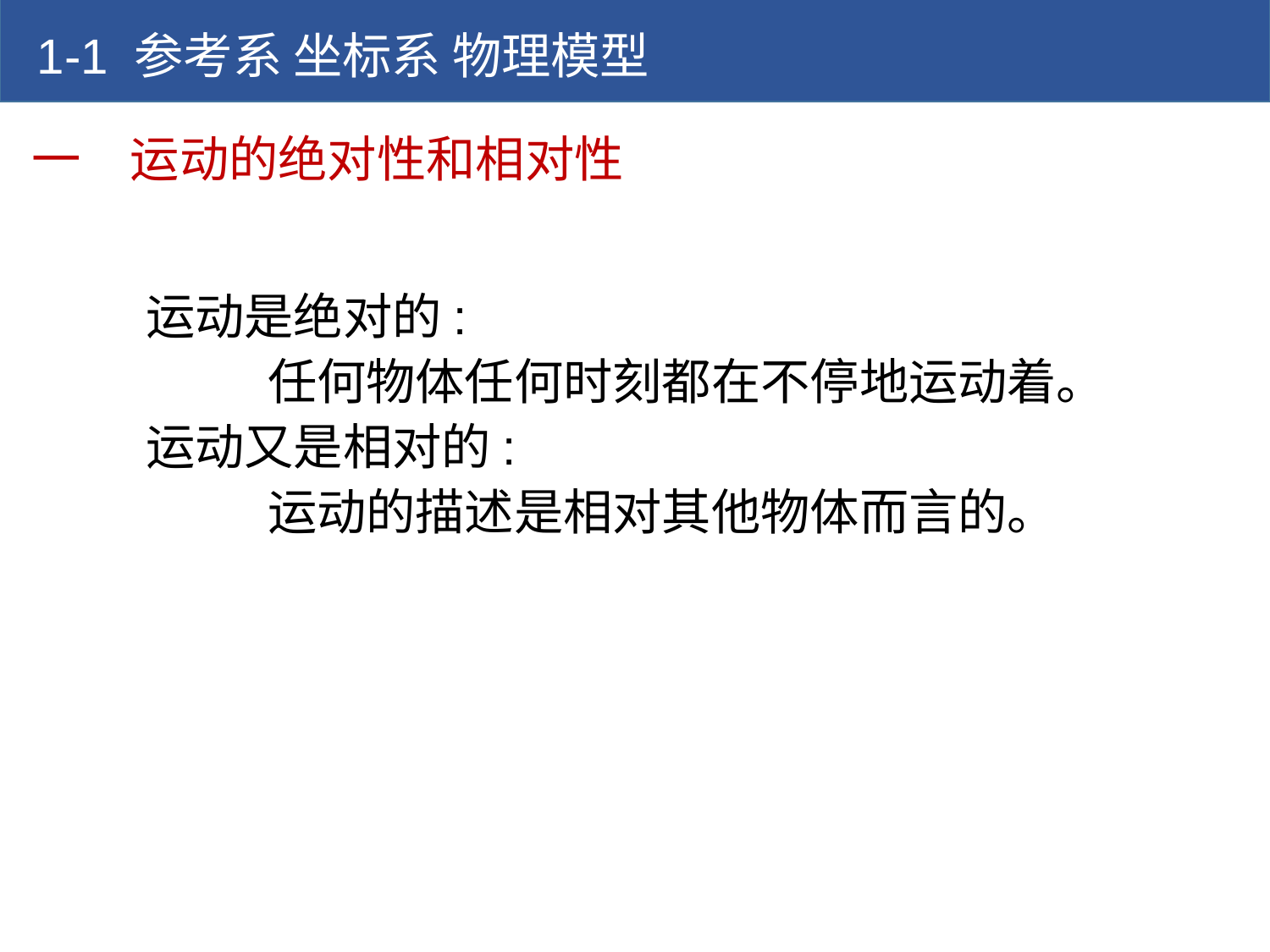

1-1 参考系 坐标系 物理模型
一　运动的绝对性和相对性
运动是绝对的:
          任何物体任何时刻都在不停地运动着。
运动又是相对的:
          运动的描述是相对其他物体而言的。